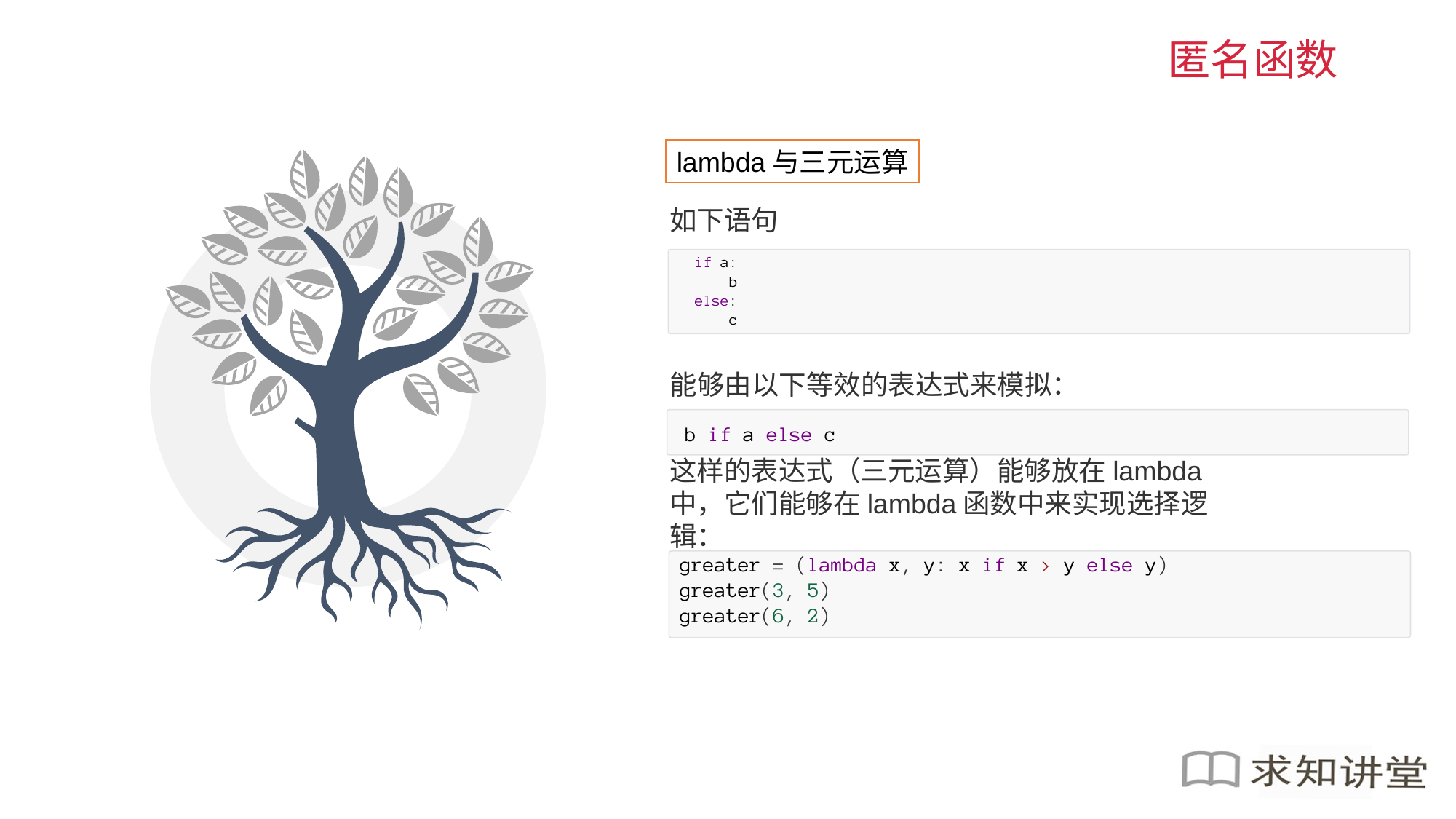

匿名函数
lambda与三元运算

如下语句

if a:
b else:
c
能够由以下等效的表达式来模拟：

b if a else c
这样的表达式（三元运算）能够放在lambda中，它们能够在lambda函数中来实现选择逻辑：
 greater = (lambda x, y: x if x > y else y)
 greater(3, 5)
 greater(6, 2)